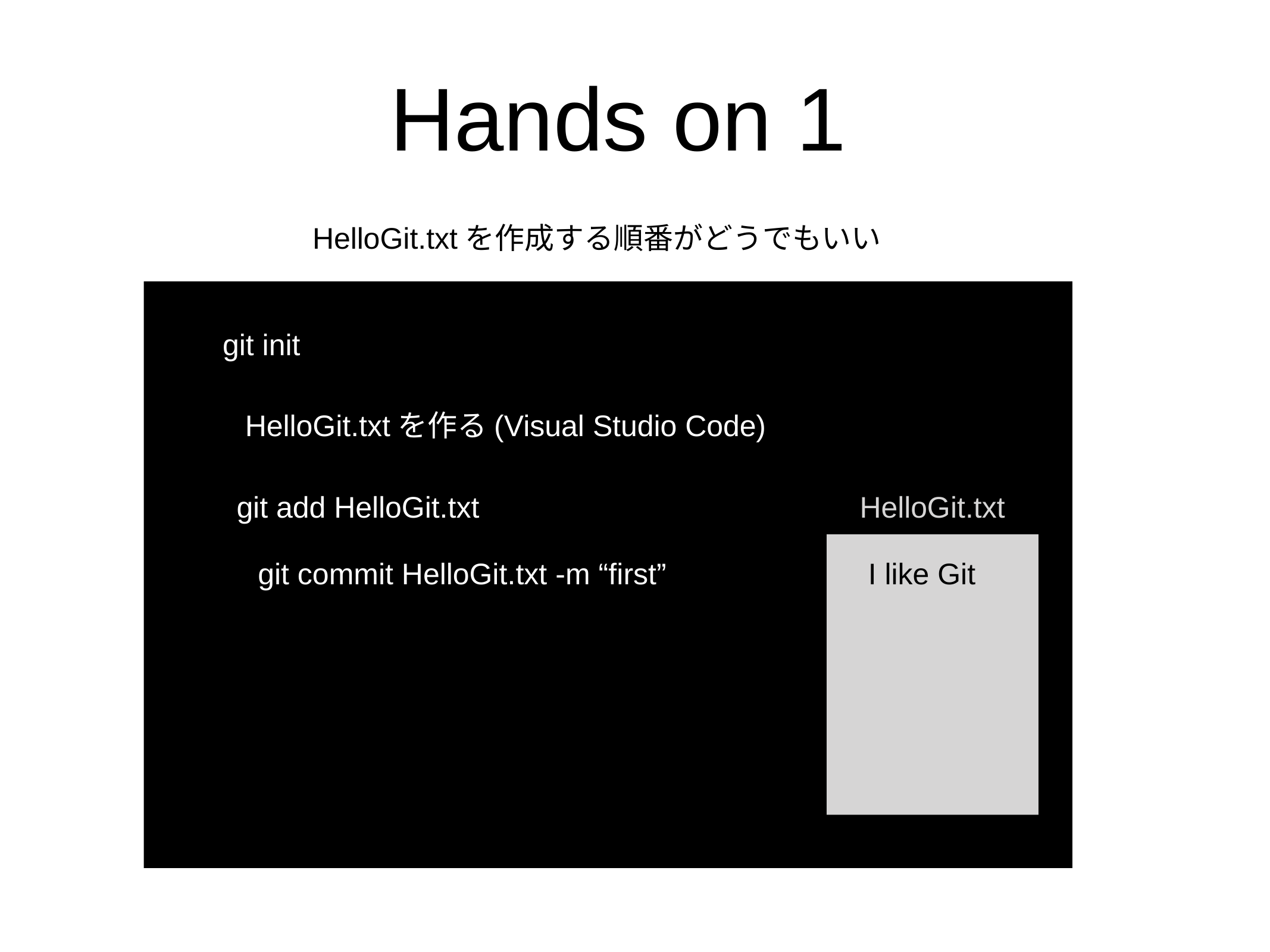

Hands on 1
HelloGit.txtを作成する順番がどうでもいい

git init
HelloGit.txtを作る(Visual Studio Code)
git add HelloGit.txt
HelloGit.txt

git commit HelloGit.txt -m “first”
I like Git